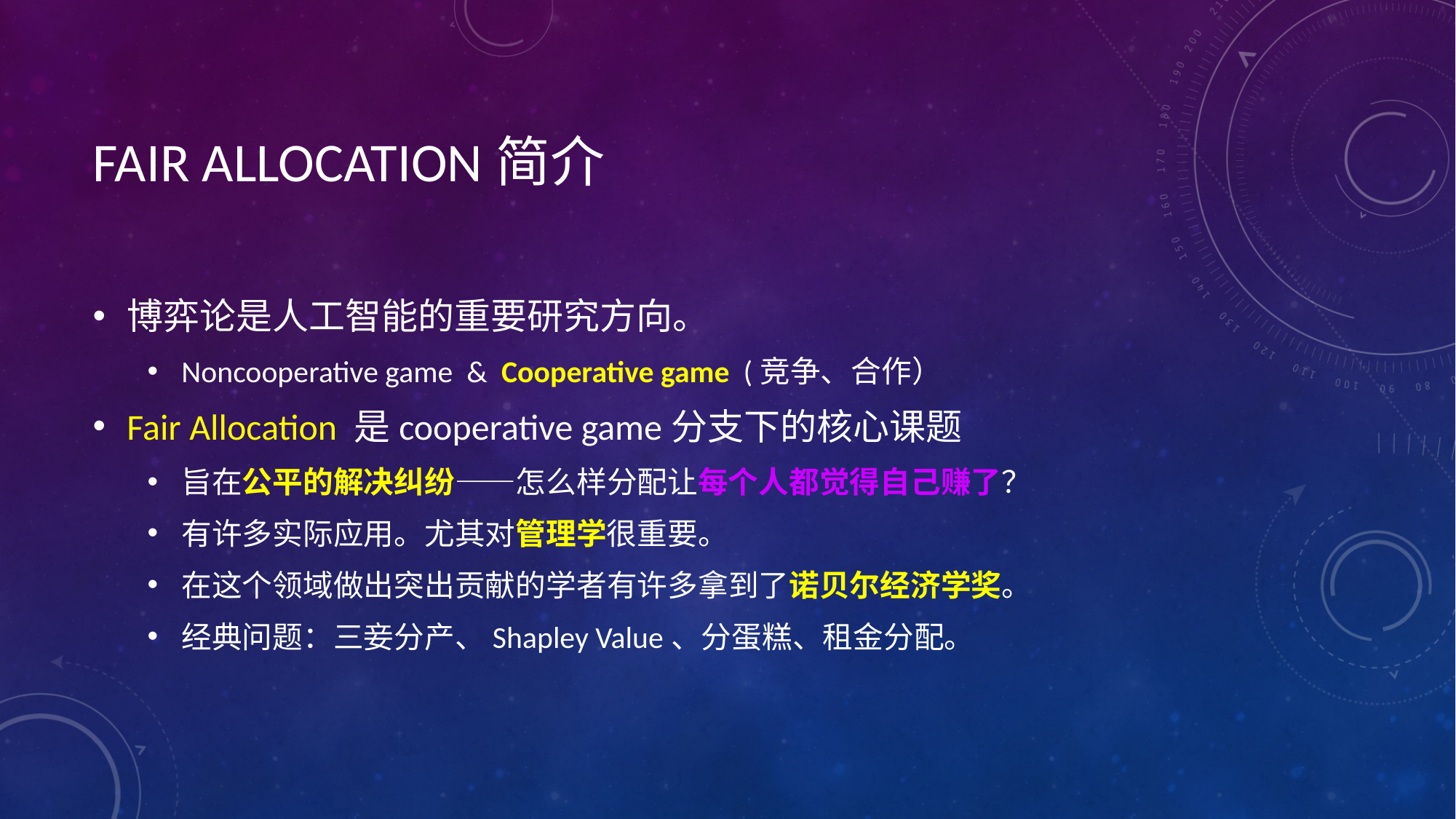

# Fair allocation简介
博弈论是人工智能的重要研究方向。
Noncooperative game  &  Cooperative game  (竞争、合作）
Fair Allocation 是cooperative game分支下的核心课题
旨在公平的解决纠纷——怎么样分配让每个人都觉得自己赚了？
有许多实际应用。尤其对管理学很重要。
在这个领域做出突出贡献的学者有许多拿到了诺贝尔经济学奖。
经典问题：三妾分产、Shapley Value、分蛋糕、租金分配。